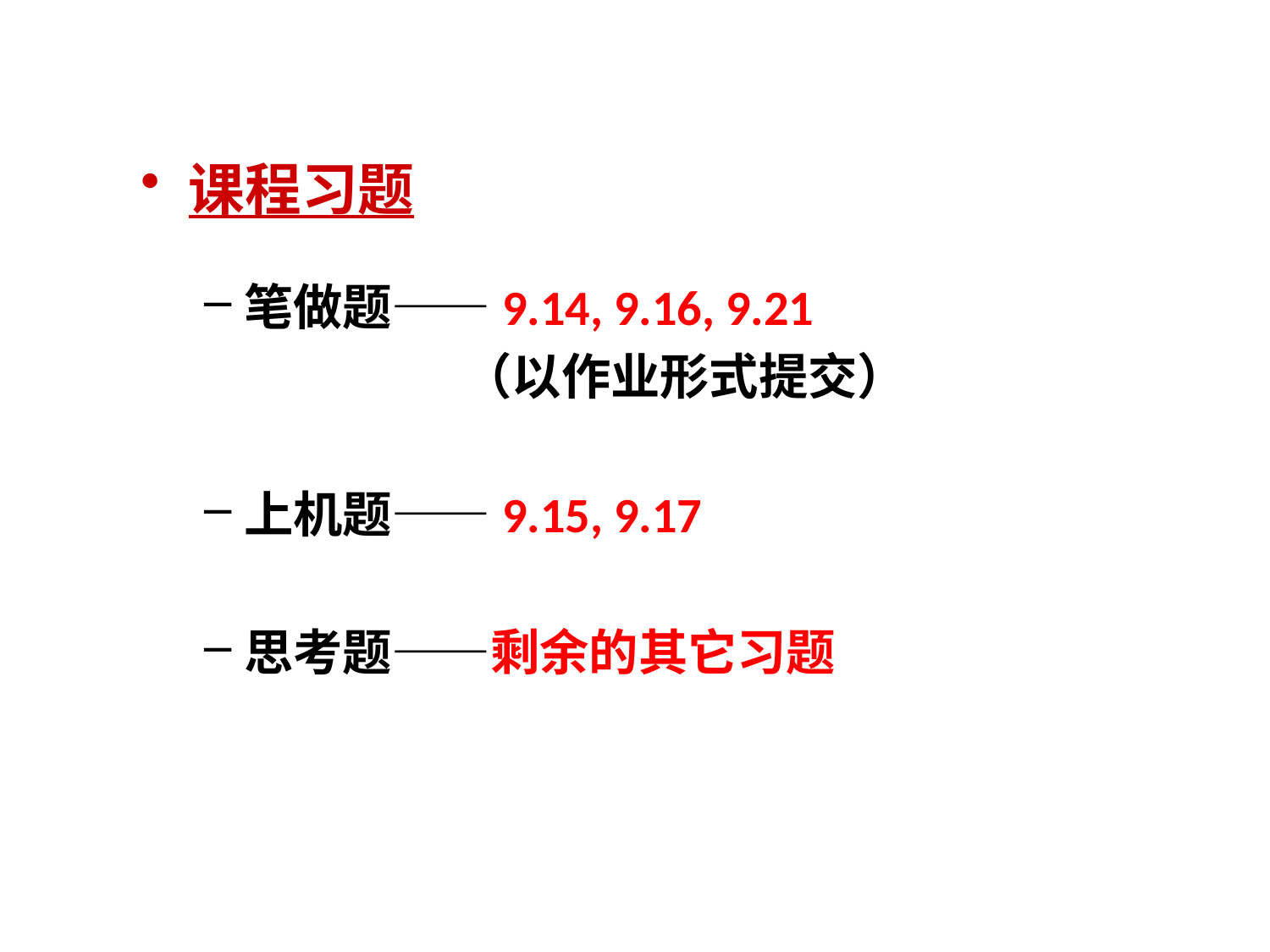

课程习题

笔做题——9.14, 9.16, 9.21
                      （以作业形式提交）

上机题——9.15, 9.17

思考题——剩余的其它习题